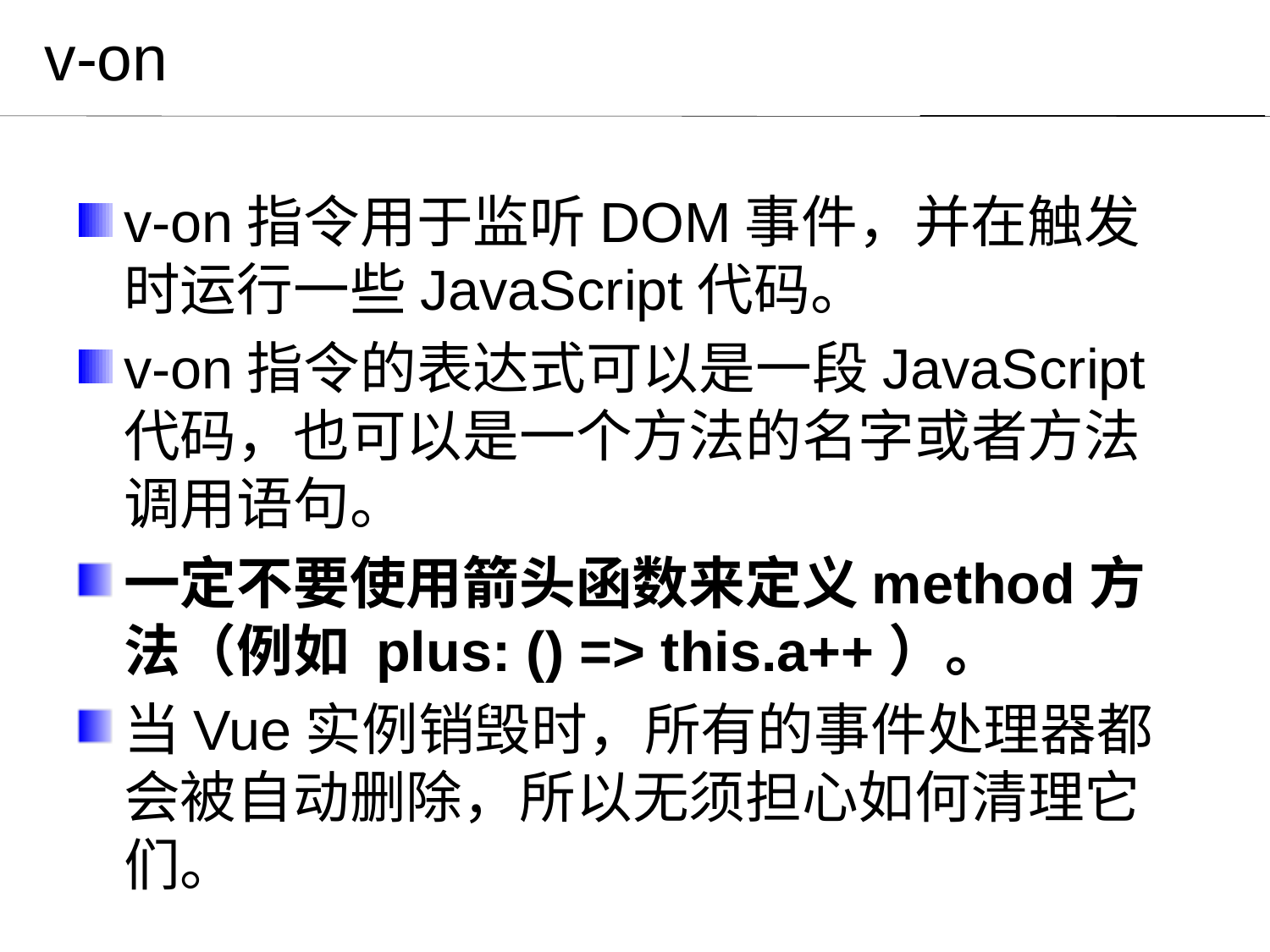

# v-on
v-on指令用于监听DOM事件，并在触发时运行一些JavaScript代码。
v-on指令的表达式可以是一段JavaScript代码，也可以是一个方法的名字或者方法调用语句。
一定不要使用箭头函数来定义method方法（例如 plus: () => this.a++）。
当Vue实例销毁时，所有的事件处理器都会被自动删除，所以无须担心如何清理它们。